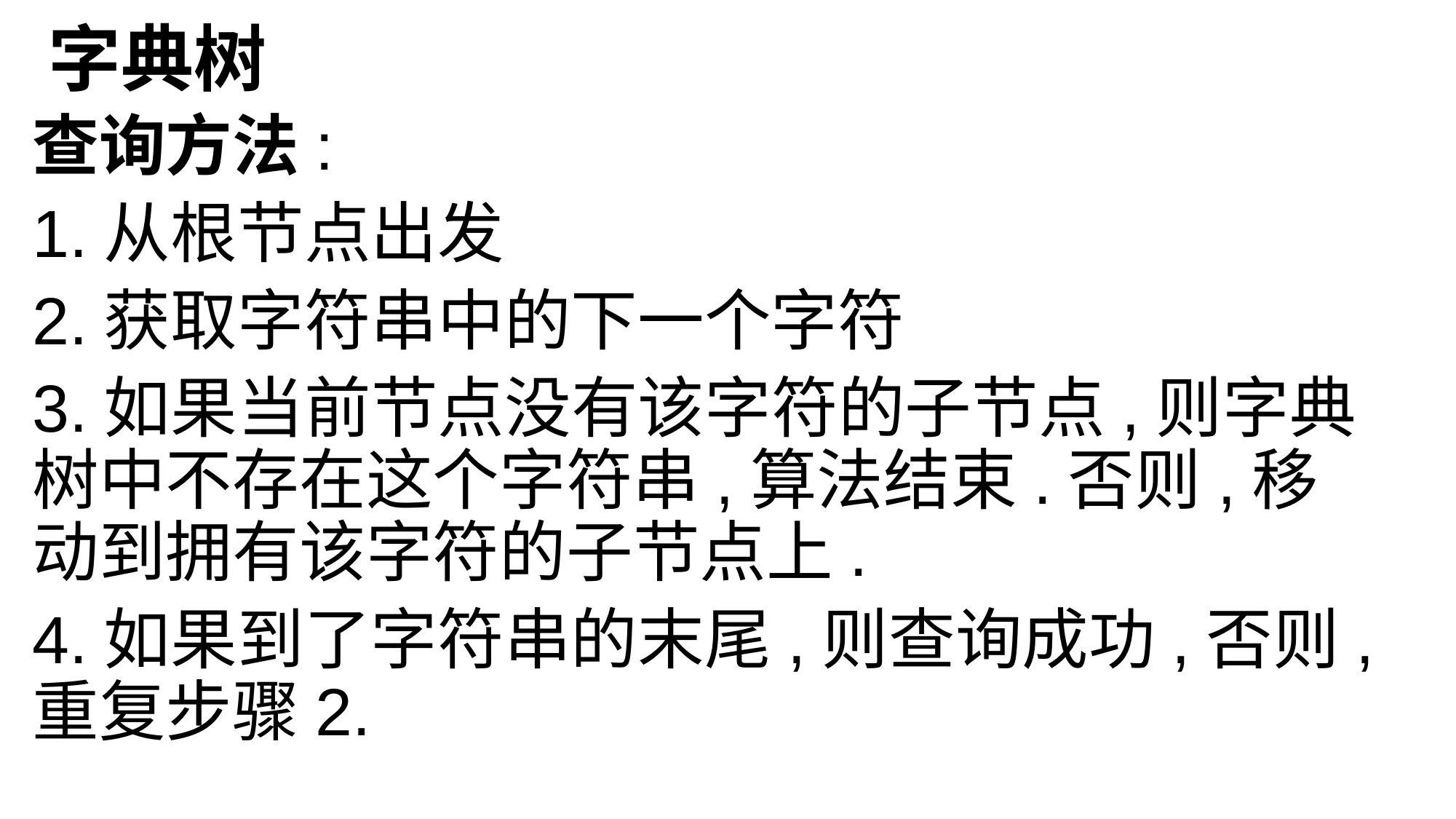

# 字典树
查询方法:
1.从根节点出发
2.获取字符串中的下一个字符
3.如果当前节点没有该字符的子节点,则字典树中不存在这个字符串,算法结束.否则,移动到拥有该字符的子节点上.
4.如果到了字符串的末尾,则查询成功,否则,重复步骤2.